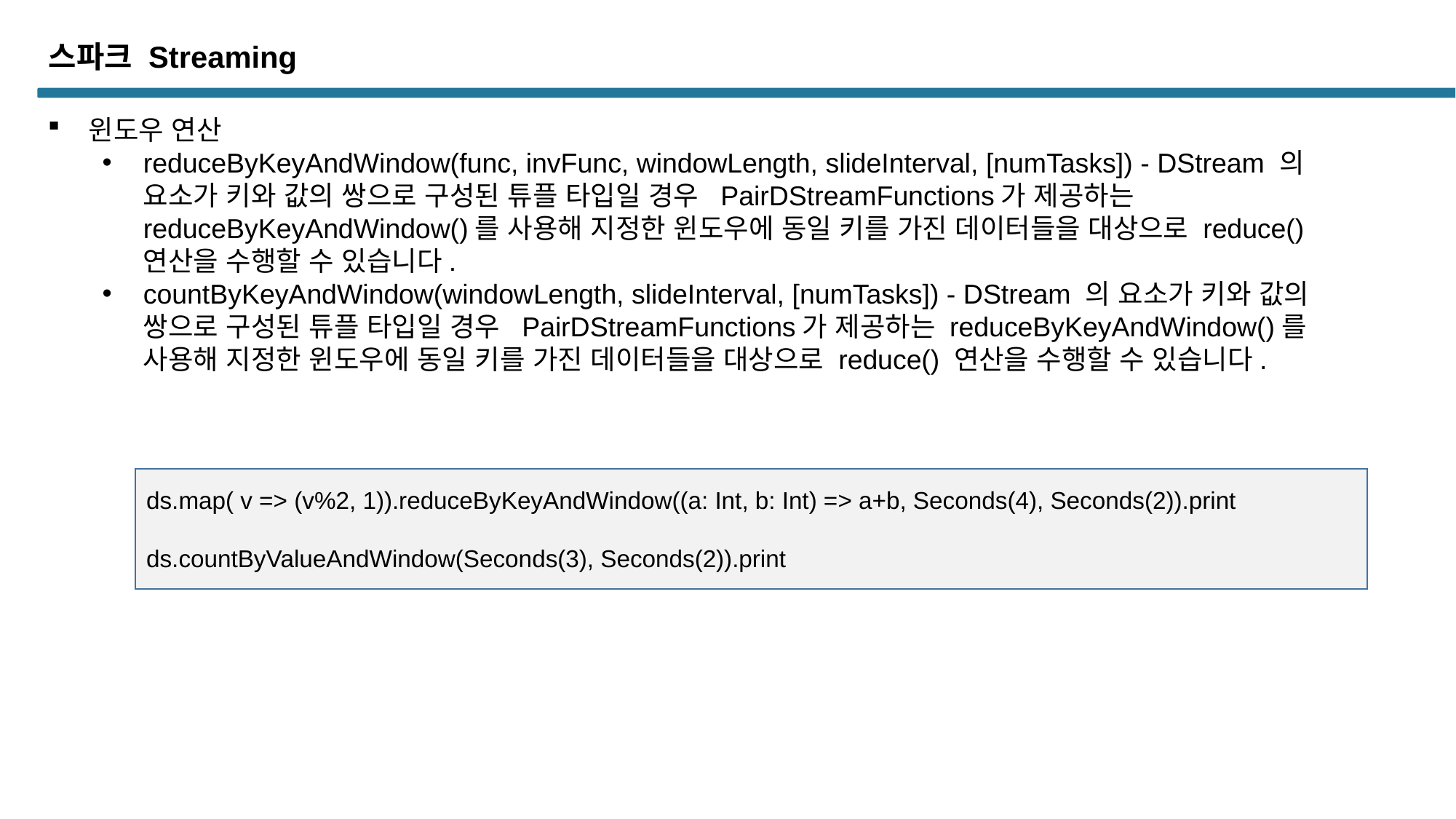

스파크 Streaming
윈도우 연산
reduceByKeyAndWindow(func, invFunc, windowLength, slideInterval, [numTasks]) - DStream 의 요소가 키와 값의 쌍으로 구성된 튜플 타입일 경우  PairDStreamFunctions가 제공하는 reduceByKeyAndWindow()를 사용해 지정한 윈도우에 동일 키를 가진 데이터들을 대상으로 reduce() 연산을 수행할 수 있습니다.
countByKeyAndWindow(windowLength, slideInterval, [numTasks]) - DStream 의 요소가 키와 값의 쌍으로 구성된 튜플 타입일 경우  PairDStreamFunctions가 제공하는 reduceByKeyAndWindow()를 사용해 지정한 윈도우에 동일 키를 가진 데이터들을 대상으로 reduce() 연산을 수행할 수 있습니다.

ds.map( v => (v%2, 1)).reduceByKeyAndWindow((a: Int, b: Int) => a+b, Seconds(4), Seconds(2)).print

ds.countByValueAndWindow(Seconds(3), Seconds(2)).print